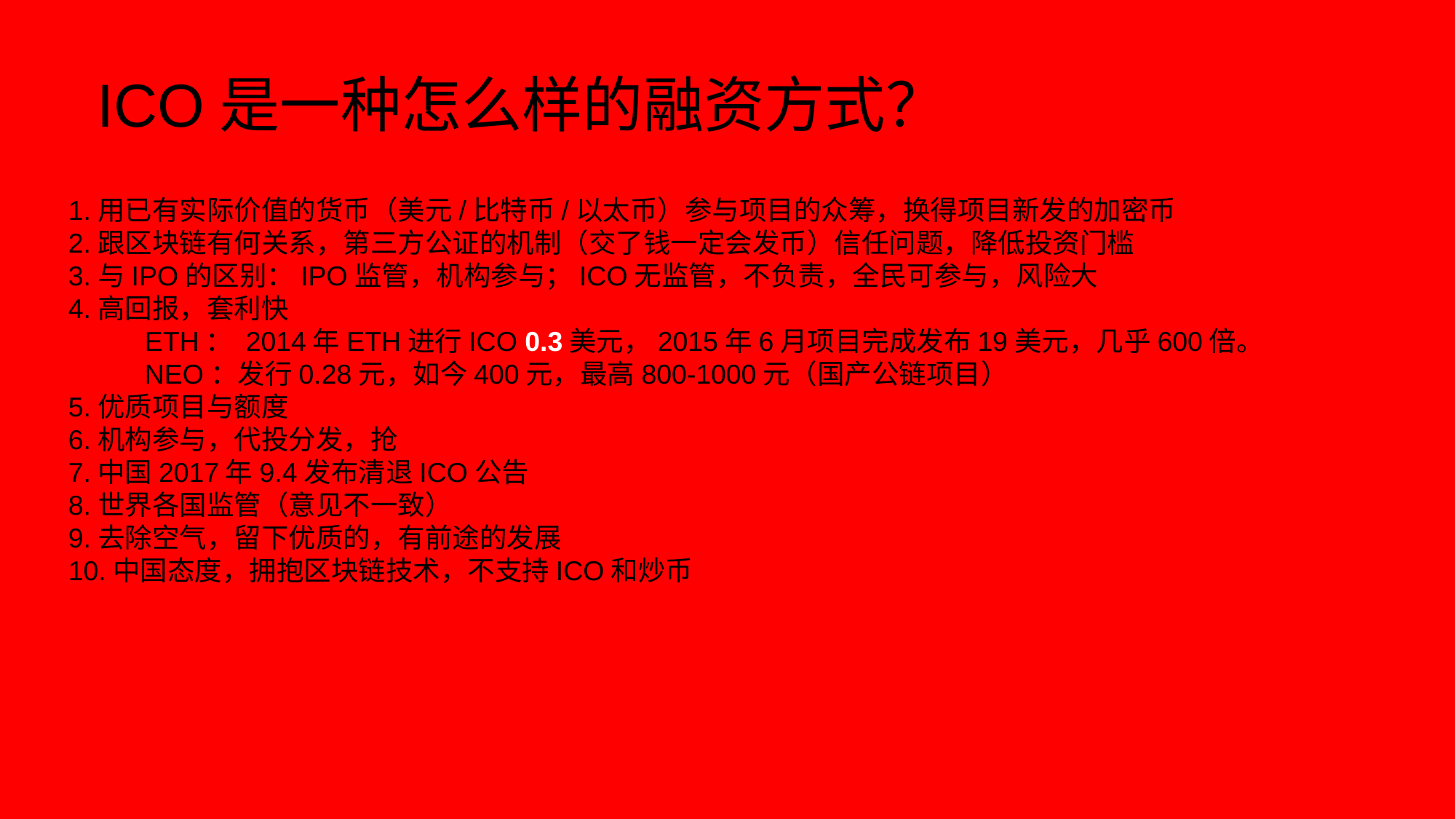

ICO是一种怎么样的融资方式？
1.用已有实际价值的货币（美元/比特币/以太币）参与项目的众筹，换得项目新发的加密币
2.跟区块链有何关系，第三方公证的机制（交了钱一定会发币）信任问题，降低投资门槛
3.与IPO的区别：IPO监管，机构参与；ICO无监管，不负责，全民可参与，风险大
4.高回报，套利快
          ETH： 2014年ETH进行ICO 0.3美元，2015年6月项目完成发布19美元，几乎600倍。
          NEO：发行0.28元，如今400元，最高800-1000元（国产公链项目）
5.优质项目与额度
6.机构参与，代投分发，抢
7.中国2017年9.4发布清退ICO公告
8.世界各国监管（意见不一致）
9.去除空气，留下优质的，有前途的发展
10.中国态度，拥抱区块链技术，不支持ICO和炒币